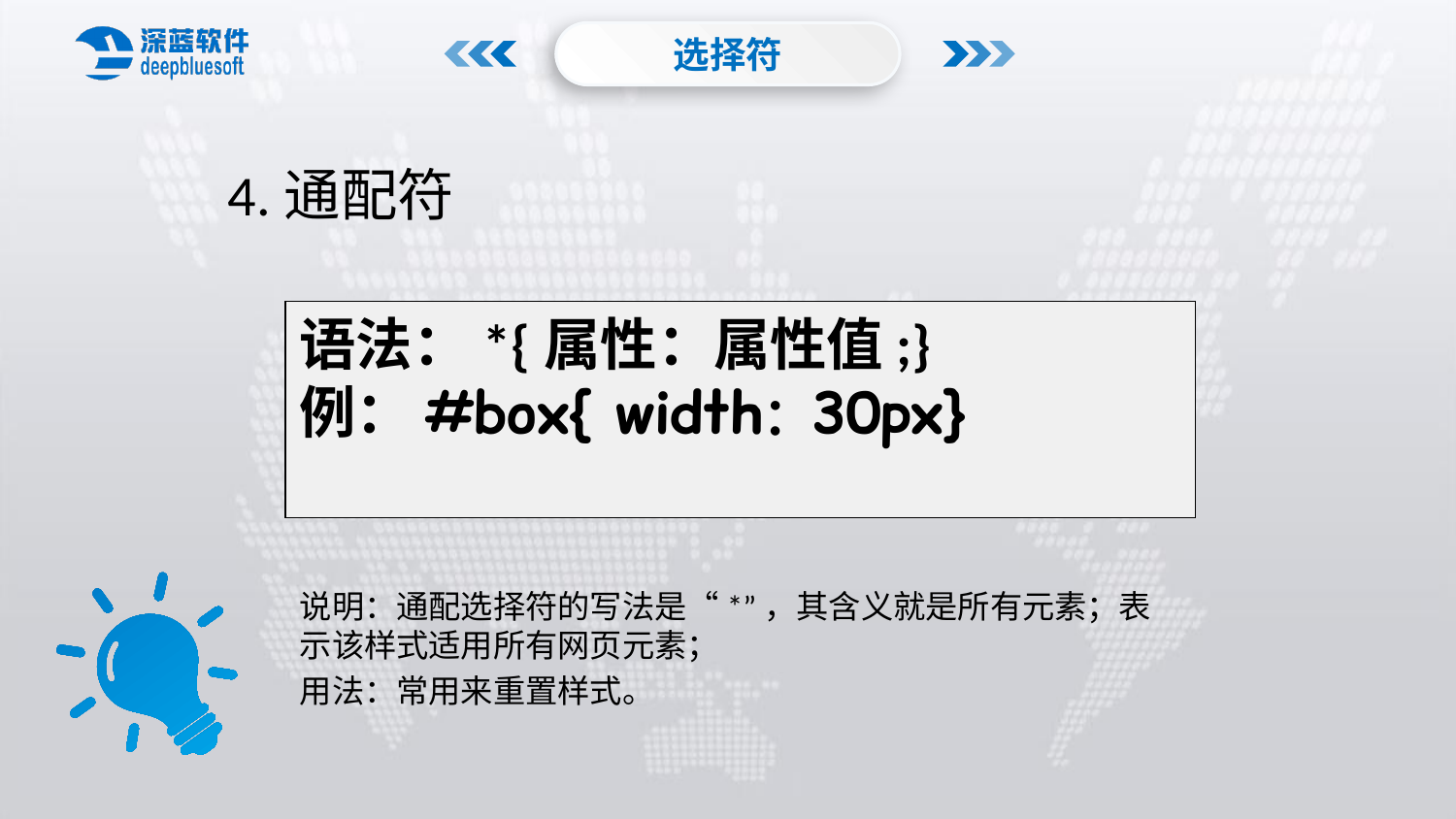

选择符

4.通配符
语法：*{属性：属性值;}
例：#box{ width: 30px}

说明：通配选择符的写法是“*”，其含义就是所有元素；表示该样式适用所有网页元素；
用法：常用来重置样式。